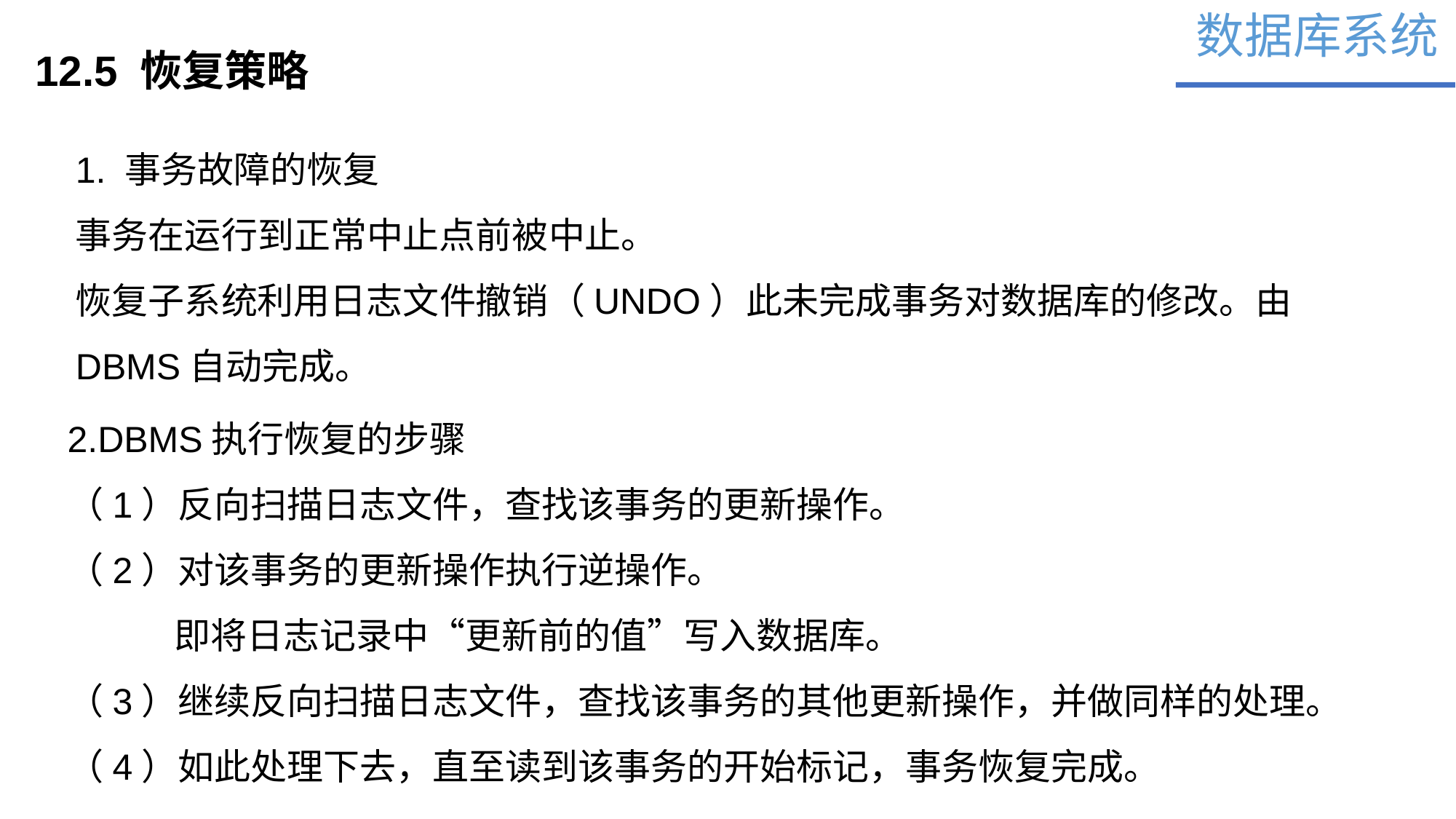

数据库系统
12.5 恢复策略

1. 事务故障的恢复
事务在运行到正常中止点前被中止。
恢复子系统利用日志文件撤销（UNDO）此未完成事务对数据库的修改。由DBMS自动完成。
2.DBMS执行恢复的步骤
（1）反向扫描日志文件，查找该事务的更新操作。
（2）对该事务的更新操作执行逆操作。
            即将日志记录中“更新前的值”写入数据库。
（3）继续反向扫描日志文件，查找该事务的其他更新操作，并做同样的处理。
（4）如此处理下去，直至读到该事务的开始标记，事务恢复完成。